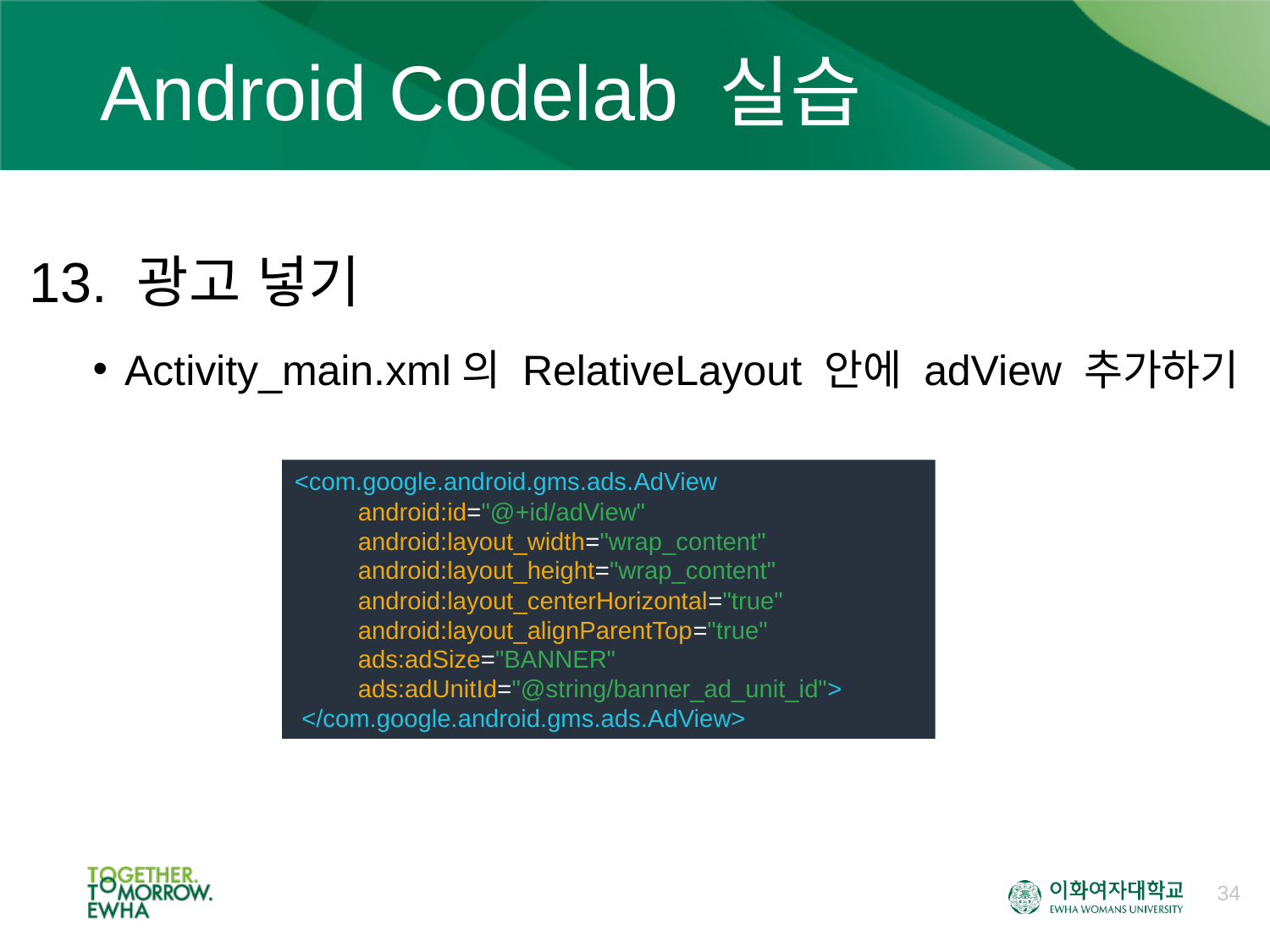

# Android Codelab 실습
13. 광고 넣기
Activity_main.xml의 RelativeLayout 안에 adView 추가하기

<com.google.android.gms.ads.AdView
android:id="@+id/adView"
android:layout_width="wrap_content"
android:layout_height="wrap_content"
android:layout_centerHorizontal="true"
android:layout_alignParentTop="true"
ads:adSize="BANNER"
ads:adUnitId="@string/banner_ad_unit_id">
 </com.google.android.gms.ads.AdView>
34